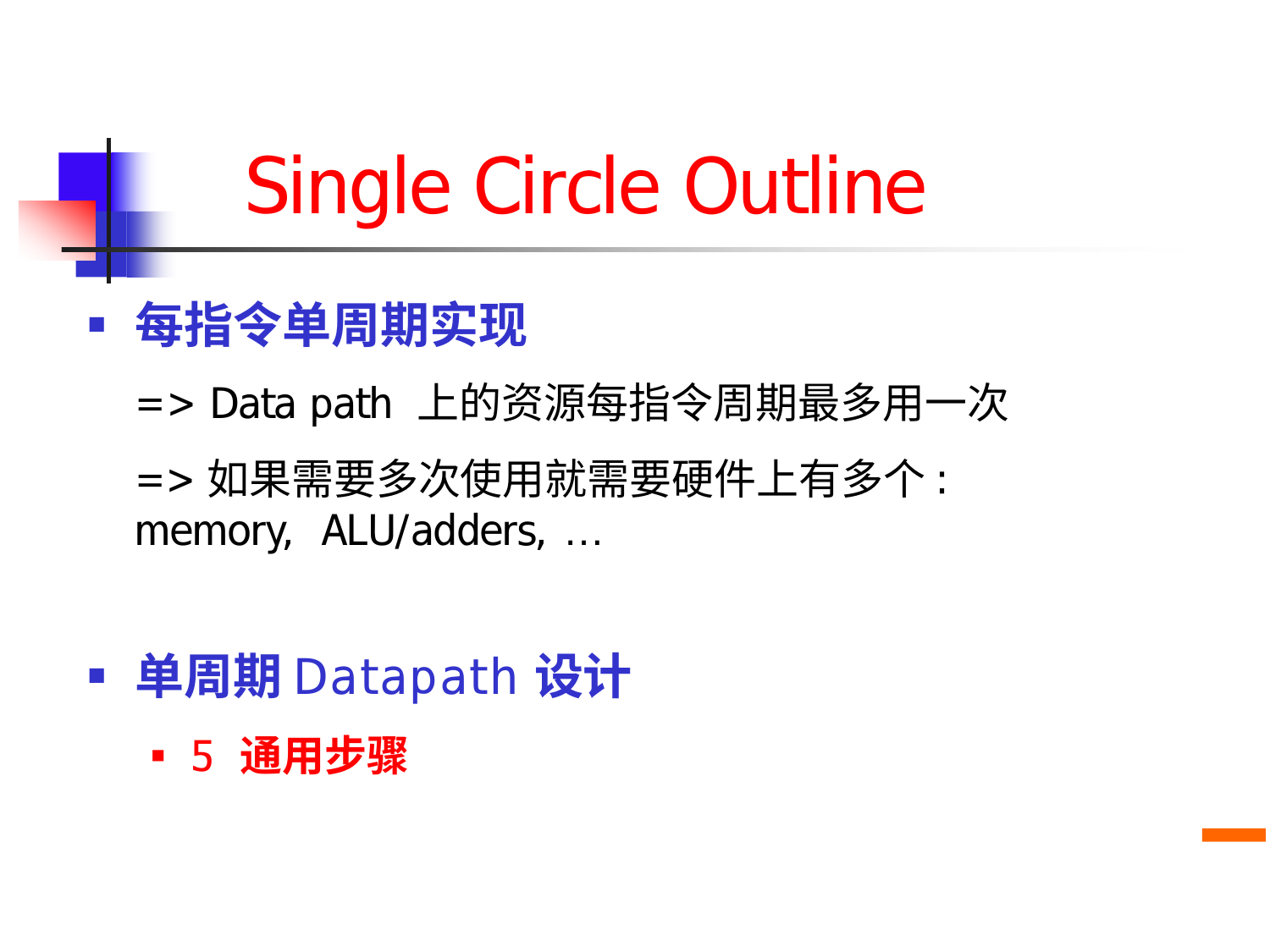

# Single Circle Outline

每指令单周期实现
=> Data path 上的资源每指令周期最多用一次
=>如果需要多次使用就需要硬件上有多个: memory,  ALU/adders, …

单周期Datapath设计
5 通用步骤

CS61C L221
Performance © UC  Regents
计算机原理 L09 Single Cycle 1 (2)